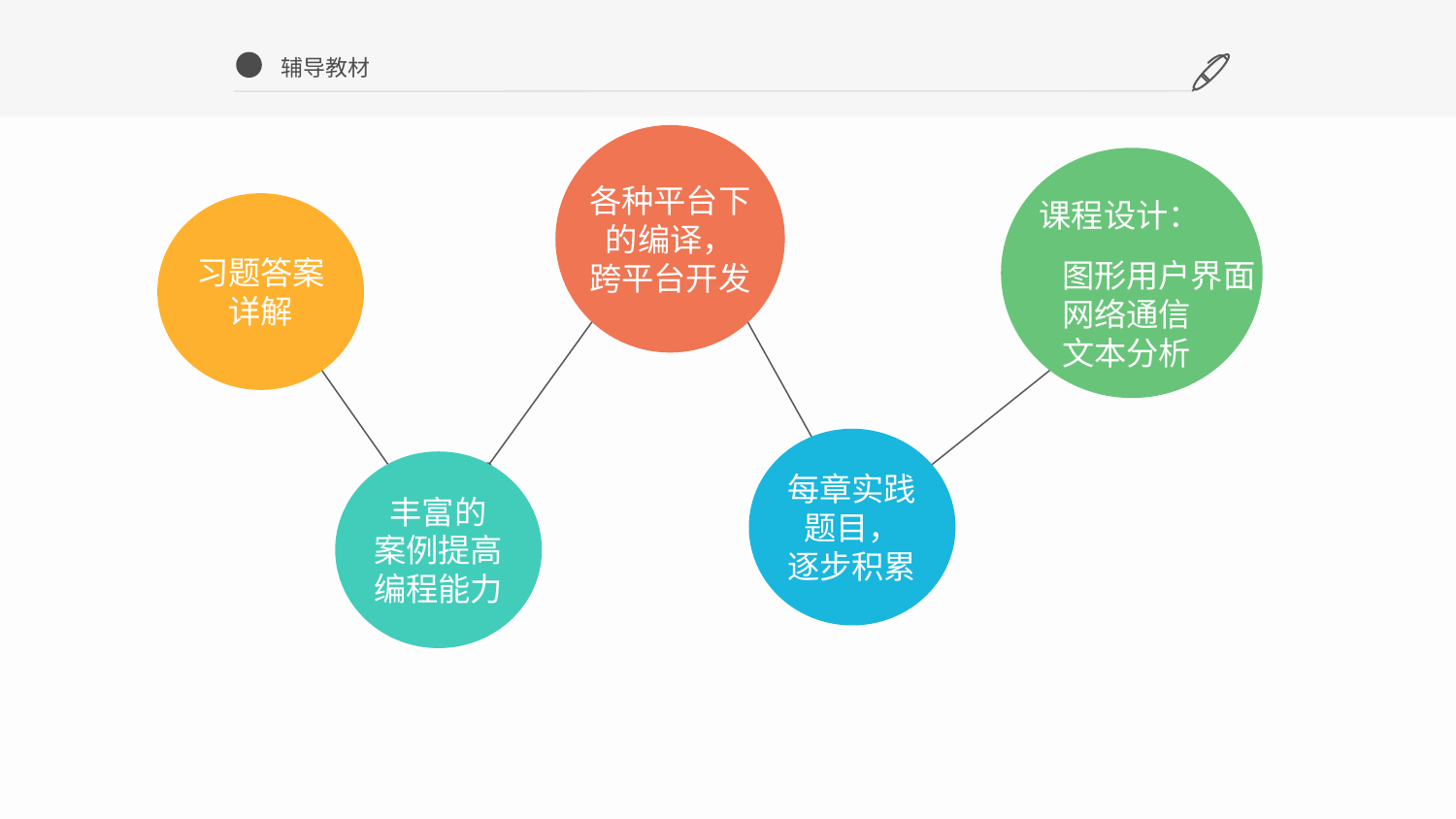

辅导教材

各种平台下的编译，
跨平台开发
课程设计：

习题答案详解
   图形用户界面
   网络通信
   文本分析

每章实践题目，
逐步积累
丰富的
案例提高编程能力